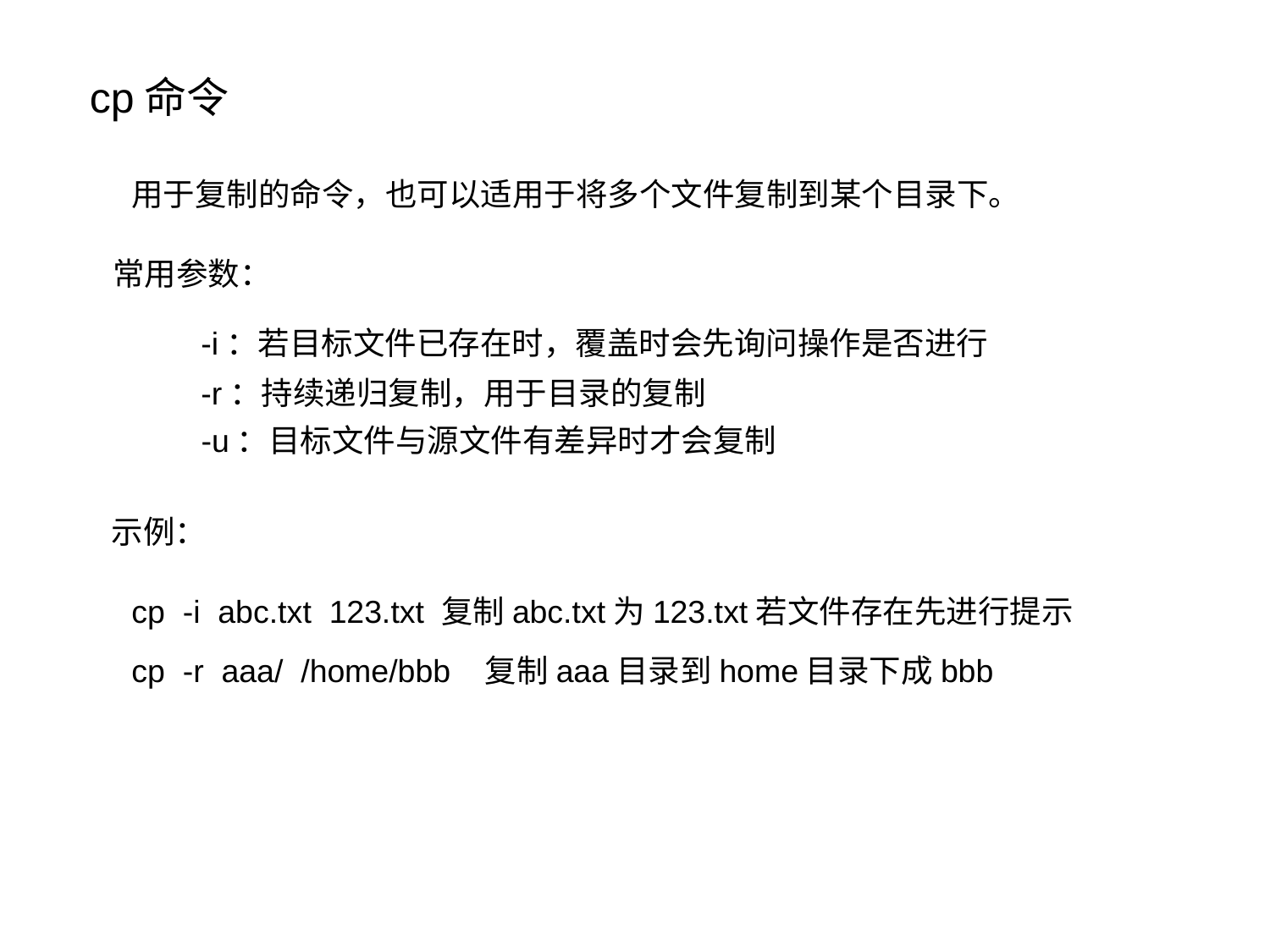

cp命令
用于复制的命令，也可以适用于将多个文件复制到某个目录下。
常用参数：
-i：若目标文件已存在时，覆盖时会先询问操作是否进行
-r：持续递归复制，用于目录的复制
-u：目标文件与源文件有差异时才会复制
示例：
cp  -i  abc.txt  123.txt 复制abc.txt为123.txt若文件存在先进行提示
cp  -r  aaa/  /home/bbb   复制aaa目录到home目录下成bbb